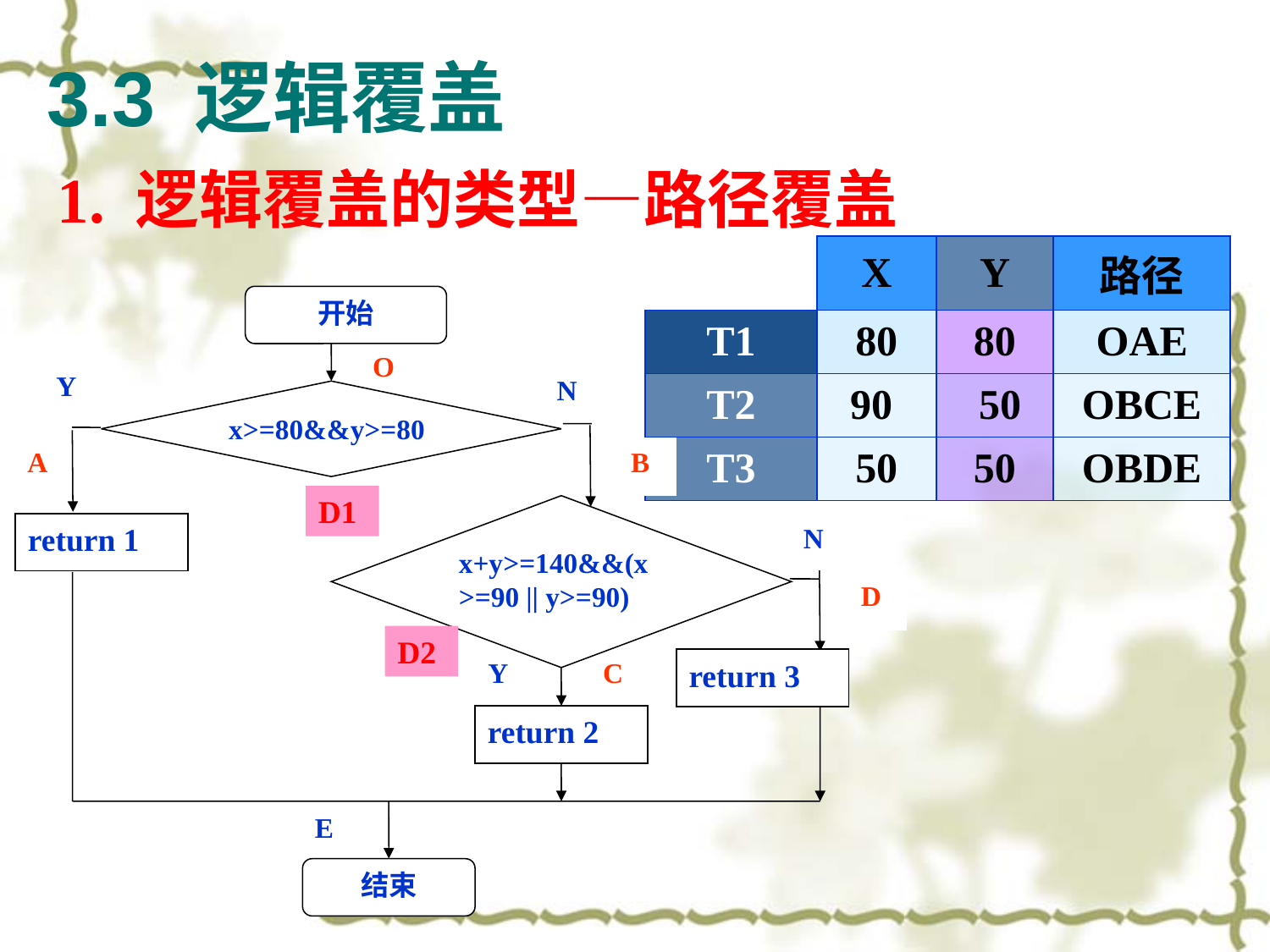

# 3.3 逻辑覆盖
1. 逻辑覆盖的类型—路径覆盖
|  | X | Y | 路径 |
| --- | --- | --- | --- |
| T1 | 80 | 80 | OAE |
| T2 | 90 | 50 | OBCE |
| T3 | 50 | 50 | OBDE |
开始

O

Y

x>=80&&y>=80

A

x+y>=140&&(x>=90 || y>=90)

return 1

Y

C

return 3

return 2

E

结束

N

B

D

N

D1
D2